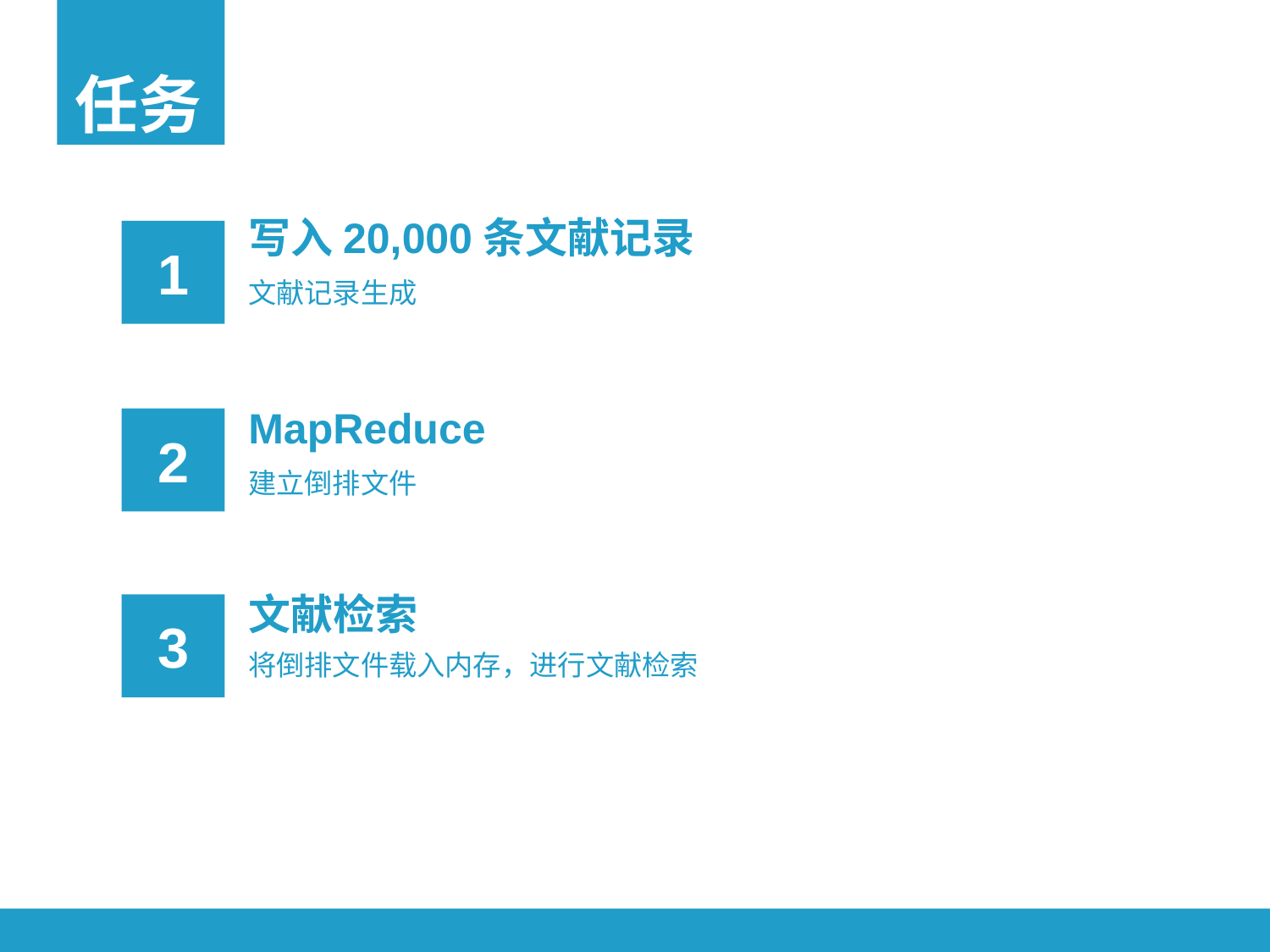

任务
写入20,000条文献记录
1
文献记录生成
MapReduce
2
建立倒排文件
文献检索
3
将倒排文件载入内存，进行文献检索